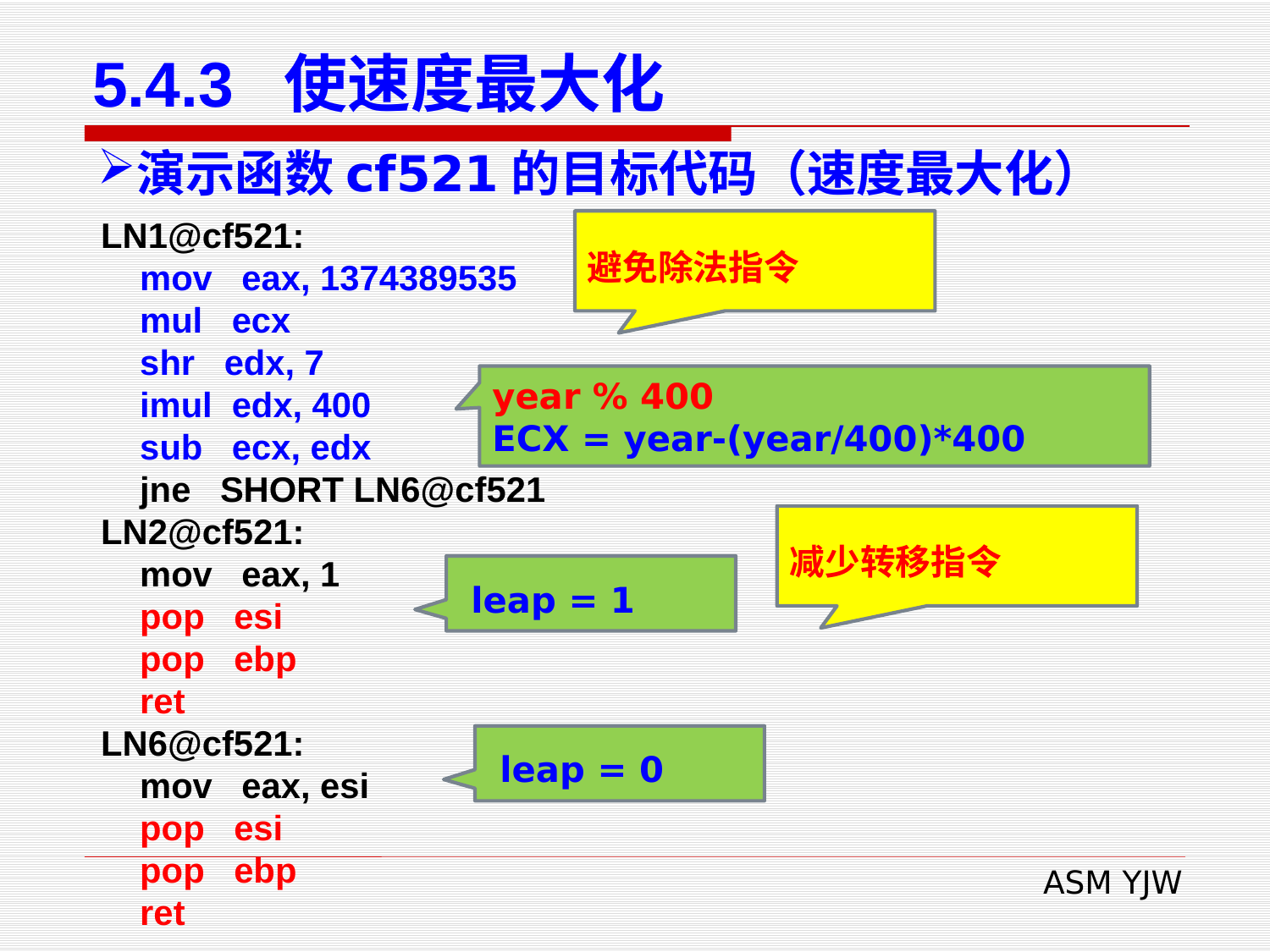

# 5.4.3  使速度最大化
演示函数cf521的目标代码（速度最大化）
LN1@cf521:
    mov   eax, 1374389535
    mul   ecx
    shr   edx, 7
    imul  edx, 400
    sub   ecx, edx
    jne   SHORT LN6@cf521
LN2@cf521:
    mov   eax, 1
    pop   esi
    pop   ebp
    ret
LN6@cf521:
    mov   eax, esi
    pop   esi
    pop   ebp
    ret
避免除法指令
year % 400
ECX = year-(year/400)*400
减少转移指令
 leap = 1
 leap = 0